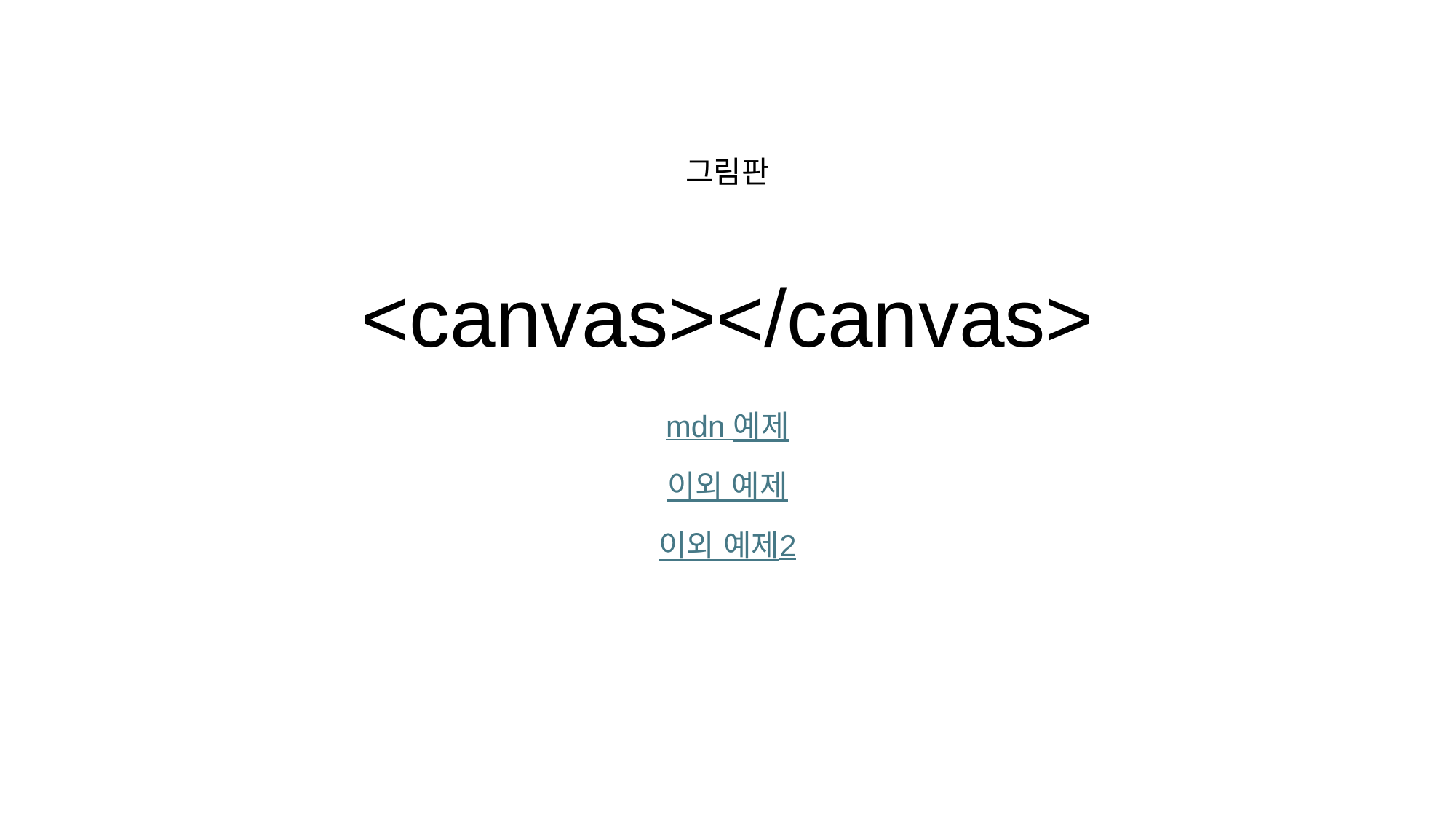

그림판
<canvas></canvas>
mdn 예제
이외 예제
이외 예제2